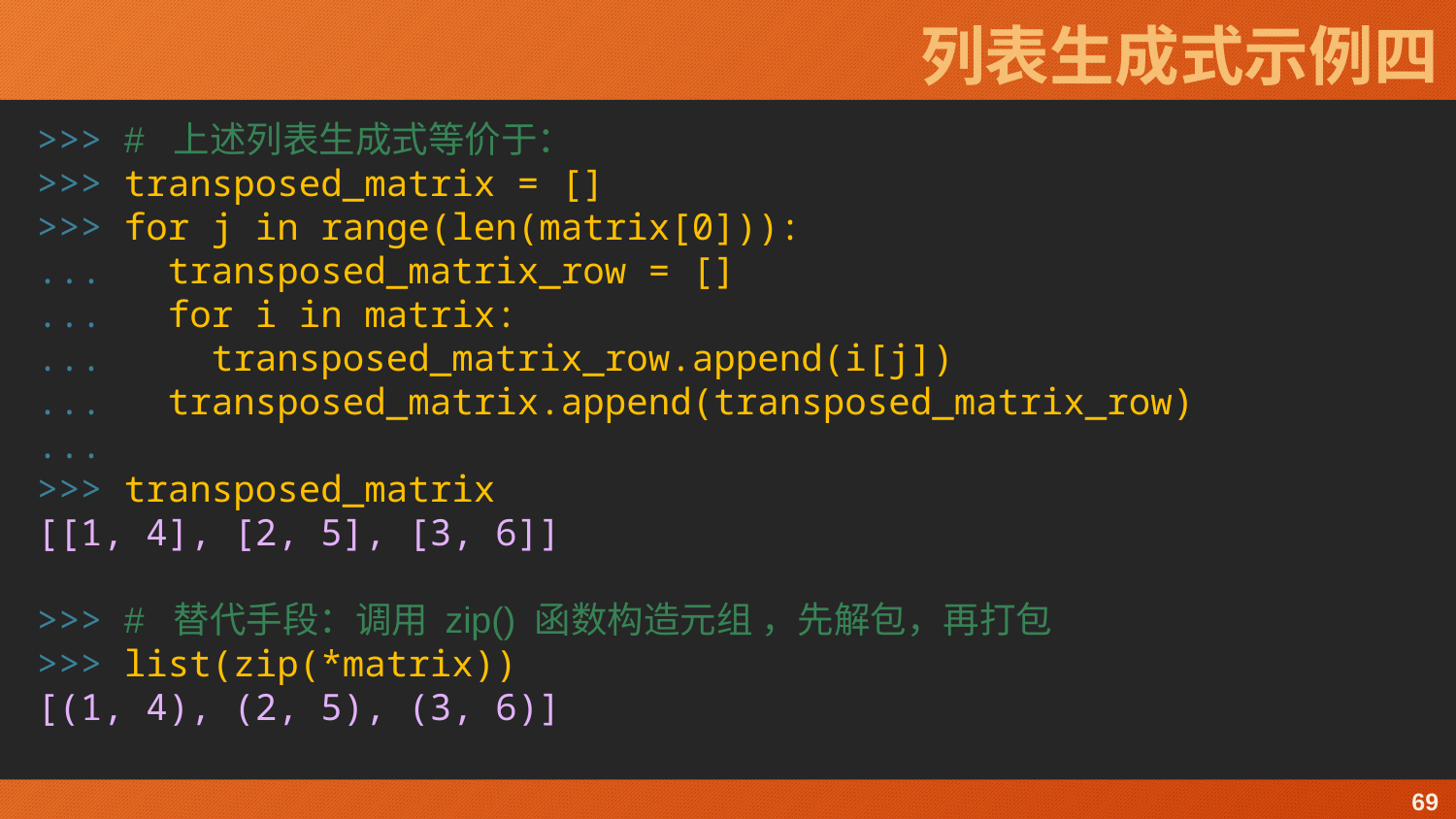

# 列表生成式示例四
>>> #  上述列表生成式等价于：
>>> transposed_matrix = []
>>> for j in range(len(matrix[0])):
...   transposed_matrix_row = []
...   for i in matrix:
...     transposed_matrix_row.append(i[j])
...   transposed_matrix.append(transposed_matrix_row)
...
>>> transposed_matrix
[[1, 4], [2, 5], [3, 6]]

>>> #  替代手段：调用 zip() 函数构造元组 ，先解包，再打包
>>> list(zip(*matrix))
[(1, 4), (2, 5), (3, 6)]
69